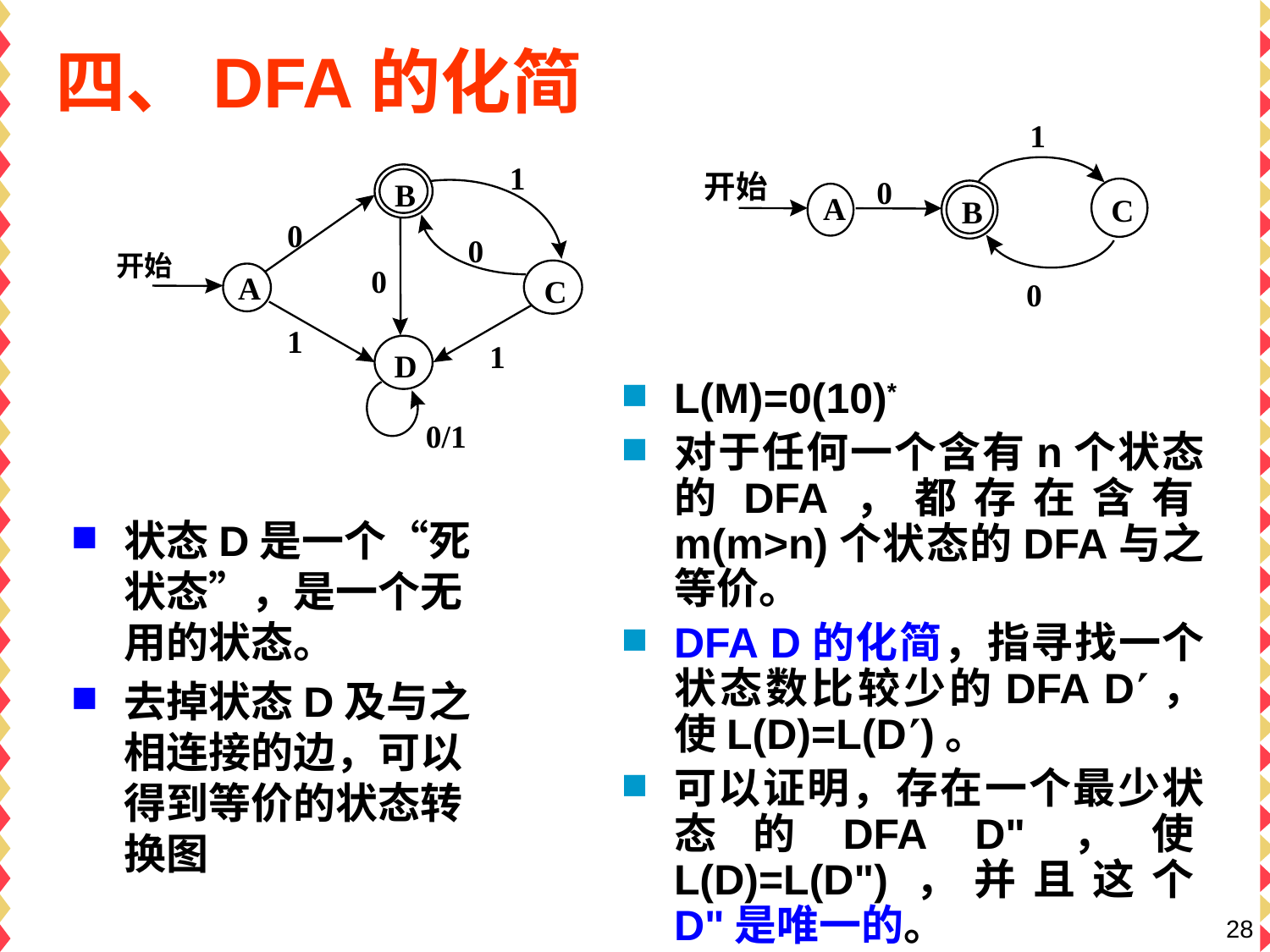

# 四、DFA的化简
1

开始

  A

0

 C

 B

0
1

 B

0

0

开始

  A

 C
0

1

 D
1

0/1
L(M)=0(10)*
对于任何一个含有n个状态的DFA，都存在含有m(m>n)个状态的DFA与之等价。
DFA D的化简，指寻找一个状态数比较少的DFA D′，使L(D)=L(D′)。
可以证明，存在一个最少状态的DFA D"，使L(D)=L(D")，并且这个D"是唯一的。
状态D是一个“死状态”，是一个无用的状态。
去掉状态D及与之相连接的边，可以得到等价的状态转换图
28